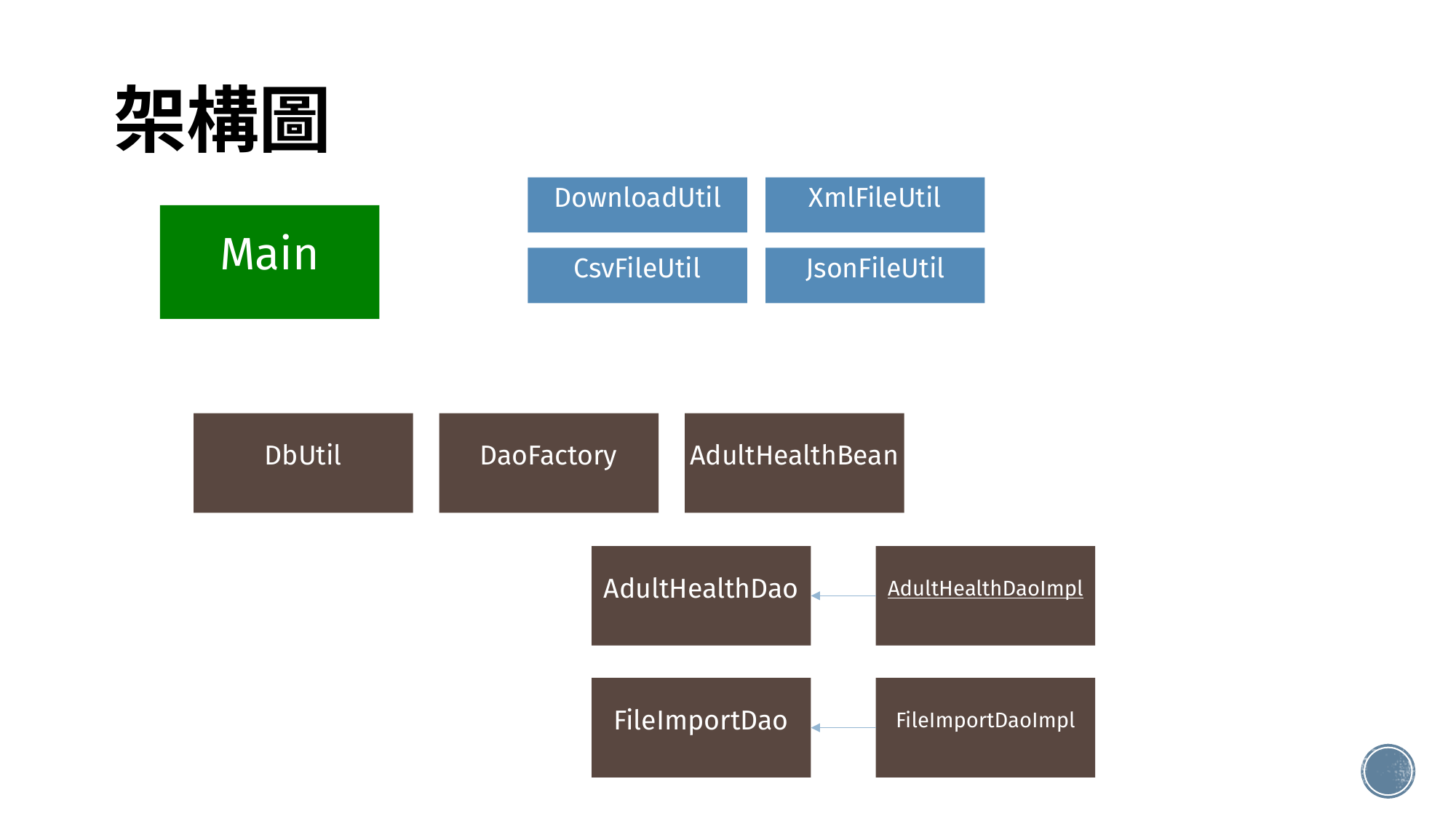

# 架構圖

DownloadUtil

XmlFileUtil

Main

JsonFileUtil

CsvFileUtil
DbUtil
DaoFactory

AdultHealthBean

AdultHealthDao

AdultHealthDaoImpl

FileImportDao
FileImportDaoImpl